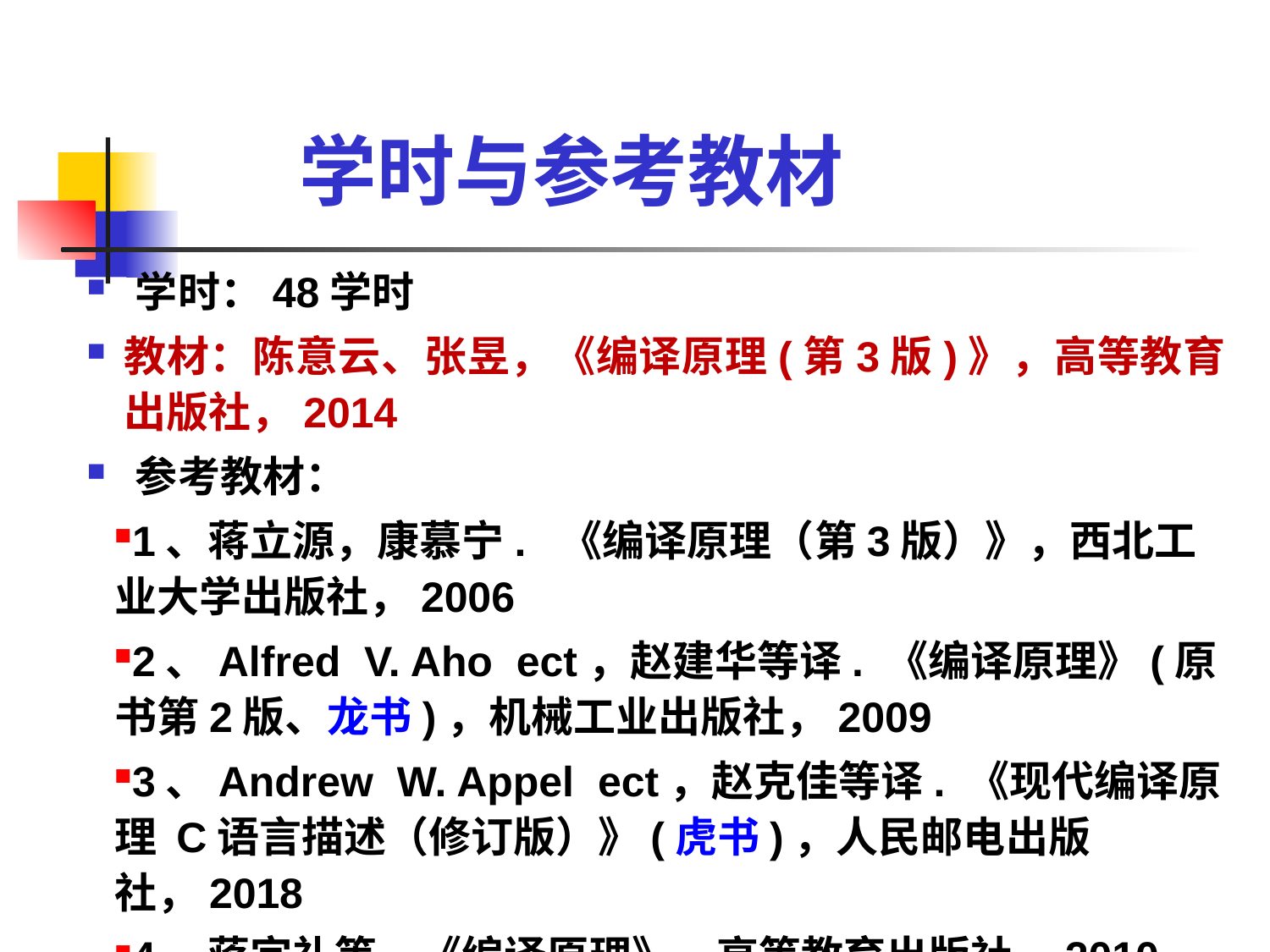

# 学时与参考教材
  学时：48学时
教材：陈意云、张昱，《编译原理(第3版)》，高等教育出版社，2014
  参考教材：
1、蒋立源，康慕宁.  《编译原理（第3版）》，西北工业大学出版社，2006
2、Alfred  V. Aho  ect，赵建华等译. 《编译原理》(原书第2版、龙书)，机械工业出版社，2009
3、Andrew  W. Appel  ect，赵克佳等译. 《现代编译原理 C语言描述（修订版）》(虎书)，人民邮电出版社，2018
4、蒋宗礼等，《编译原理》，高等教育出版社，2010